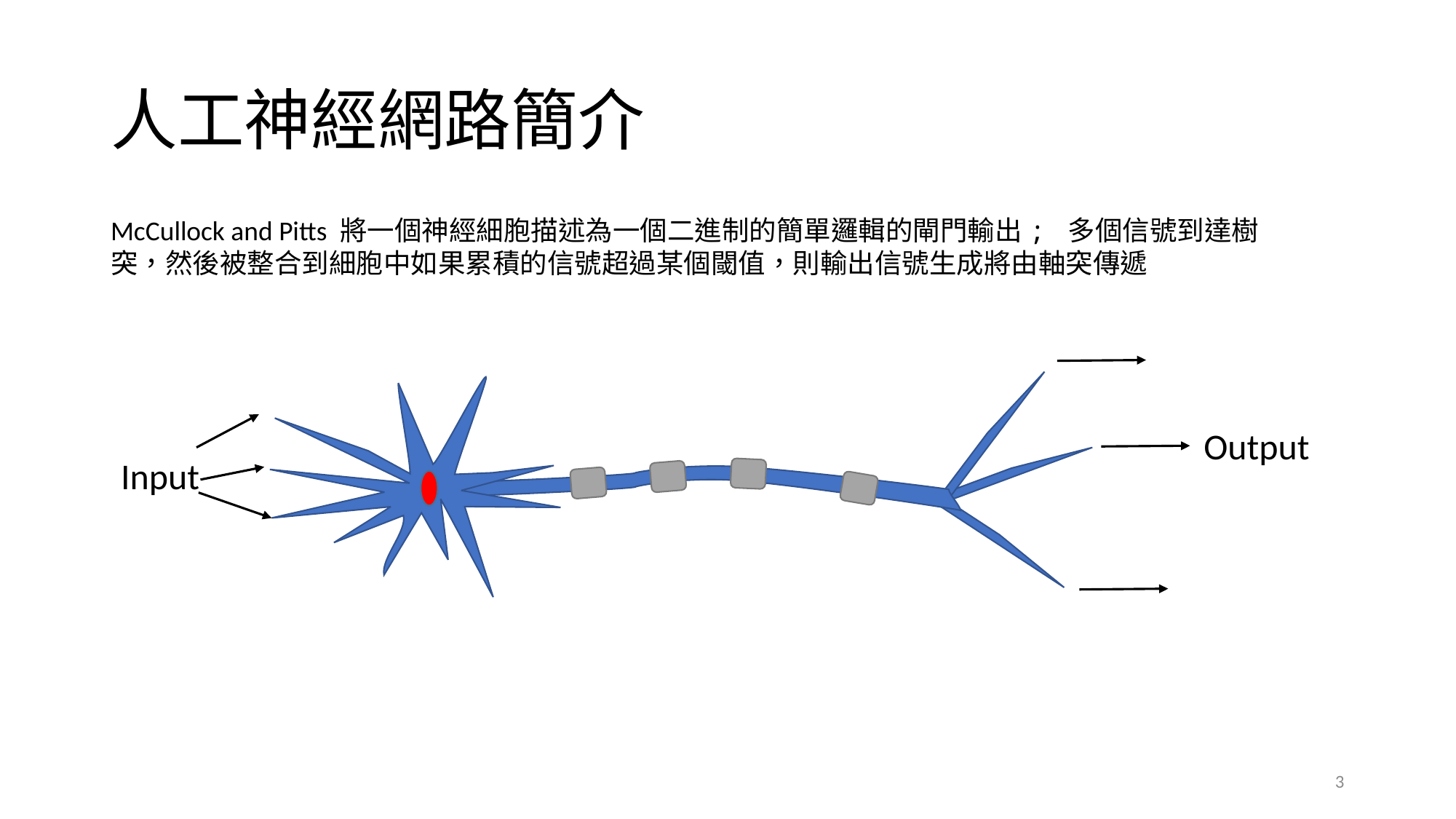

# 人工神經網路簡介
McCullock and Pitts 將一個神經細胞描述為一個二進制的簡單邏輯的閘門輸出; 多個信號到達樹突，然後被整合到細胞中如果累積的信號超過某個閾值，則輸出信號生成將由軸突傳遞

Output

Input

3